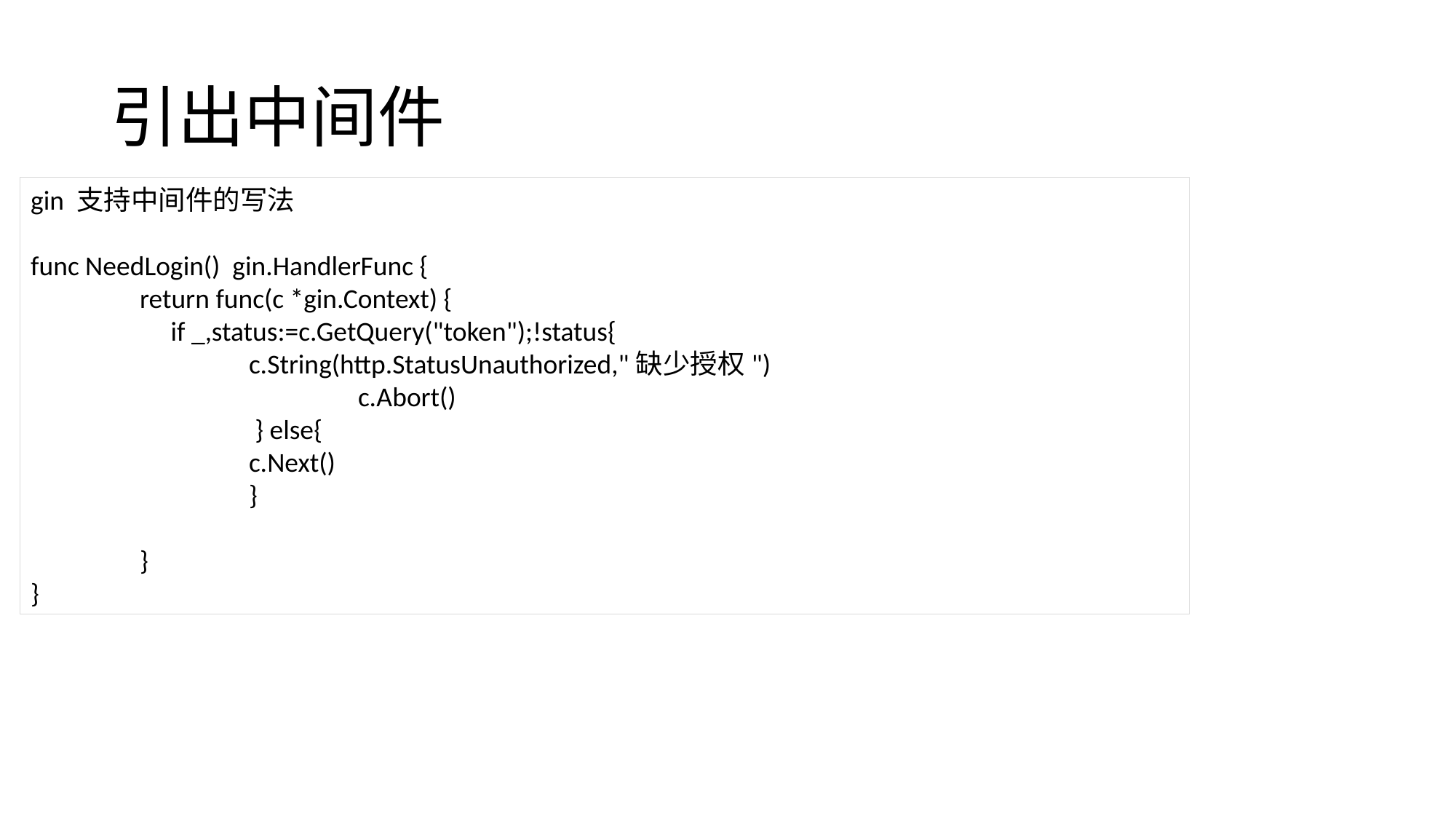

# 引出中间件
gin 支持中间件的写法

func NeedLogin()  gin.HandlerFunc {
	return func(c *gin.Context) {
	     if _,status:=c.GetQuery("token");!status{
	     	c.String(http.StatusUnauthorized,"缺少授权")
			c.Abort()
		 } else{
	     	c.Next()
		}

	}
}